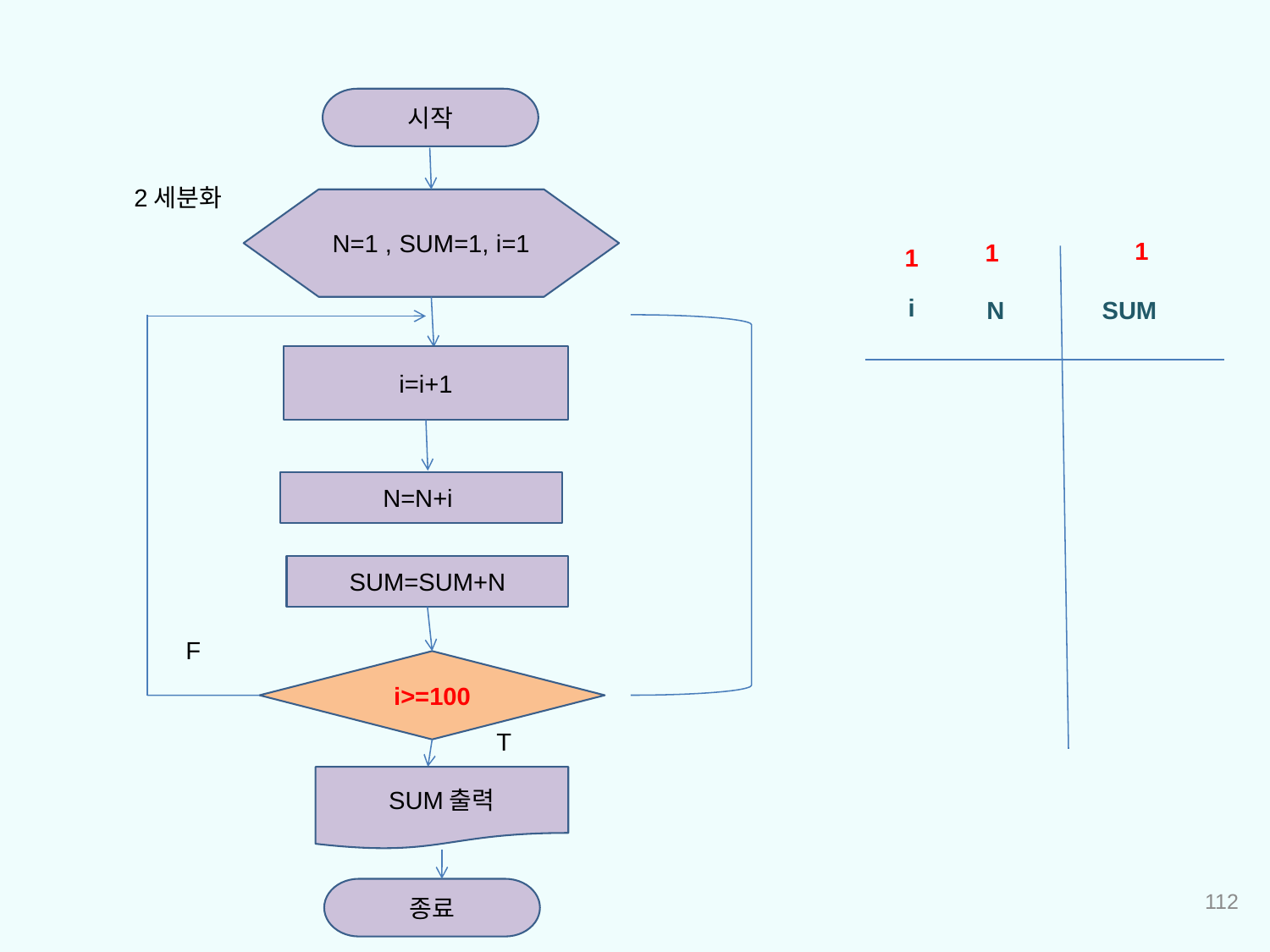

시작
2세분화
N=1 , SUM=1, i=1
1
1

1
 N              SUM
i

i=i+1
N=N+i
SUM=SUM+N
F
i>=100
T
SUM출력
112
종료